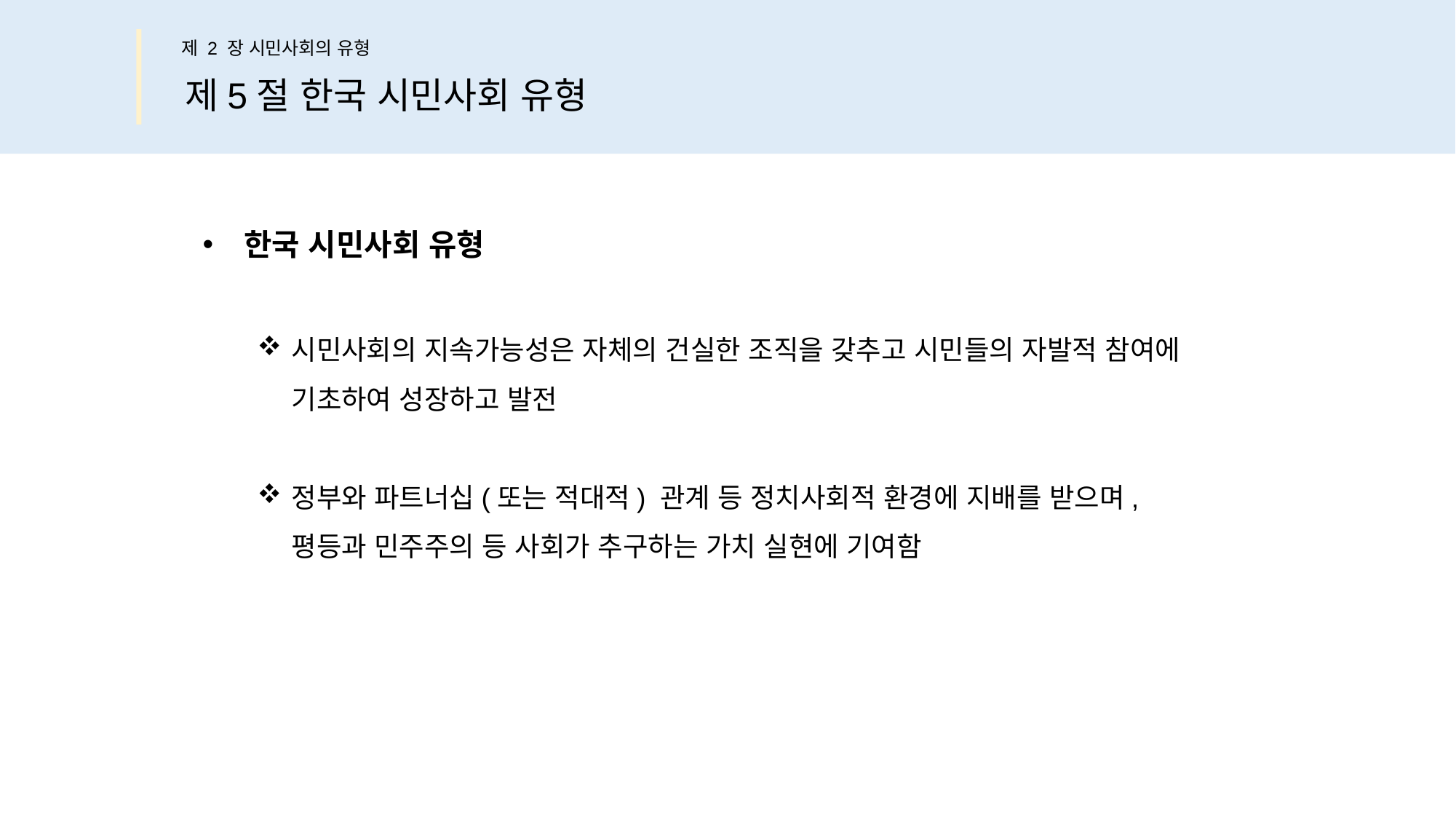

제 2 장 시민사회의 유형
제5절 한국 시민사회 유형
한국 시민사회 유형

시민사회의 지속가능성은 자체의 건실한 조직을 갖추고 시민들의 자발적 참여에
기초하여 성장하고 발전

정부와 파트너십(또는 적대적) 관계 등 정치사회적 환경에 지배를 받으며,
평등과 민주주의 등 사회가 추구하는 가치 실현에 기여함